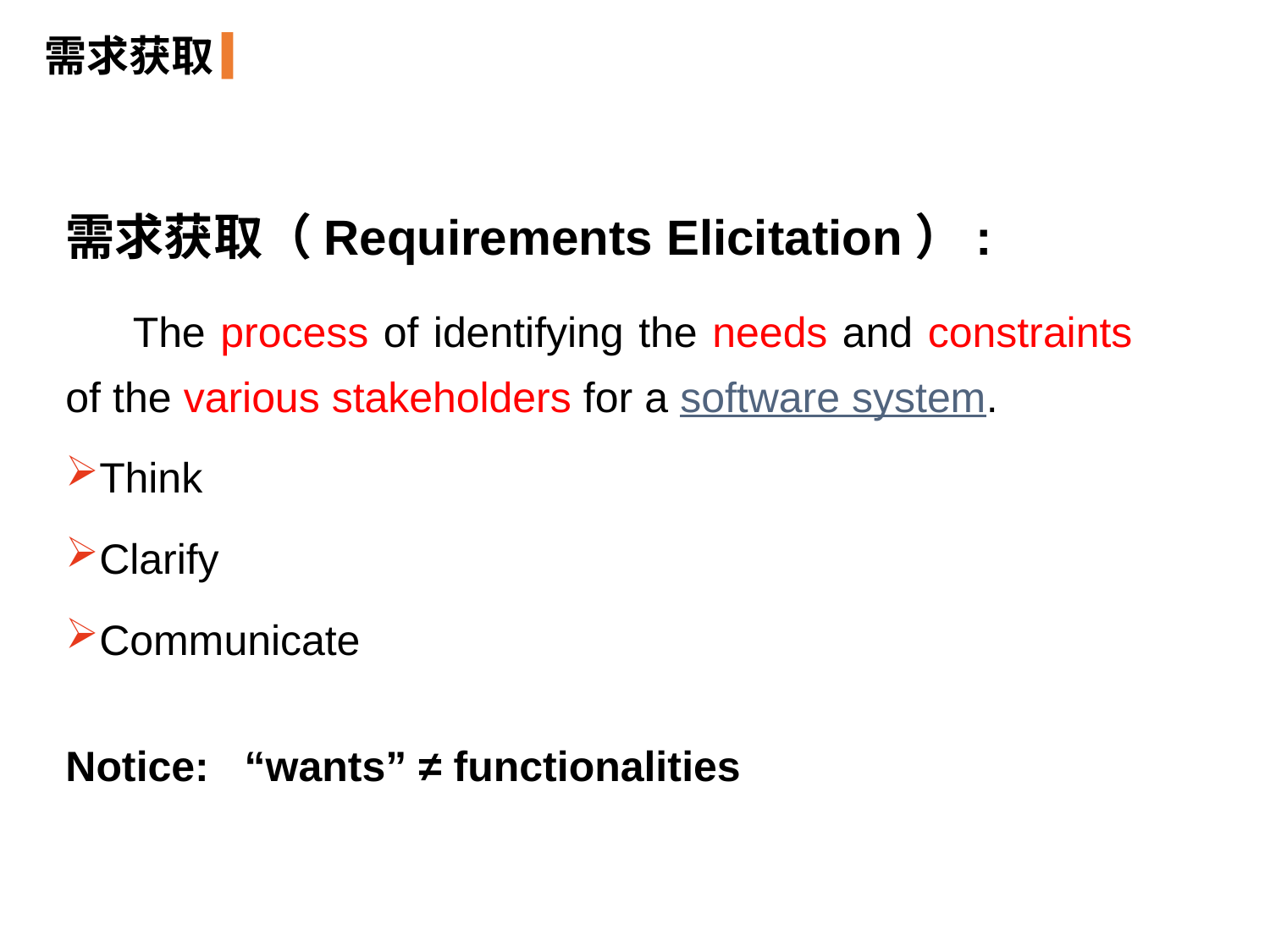

需求获取

需求获取（Requirements Elicitation）:
    The process of identifying the needs and constraints of the various stakeholders for a software system.
Think
Clarify
Communicate

Notice:   “wants” ≠ functionalities